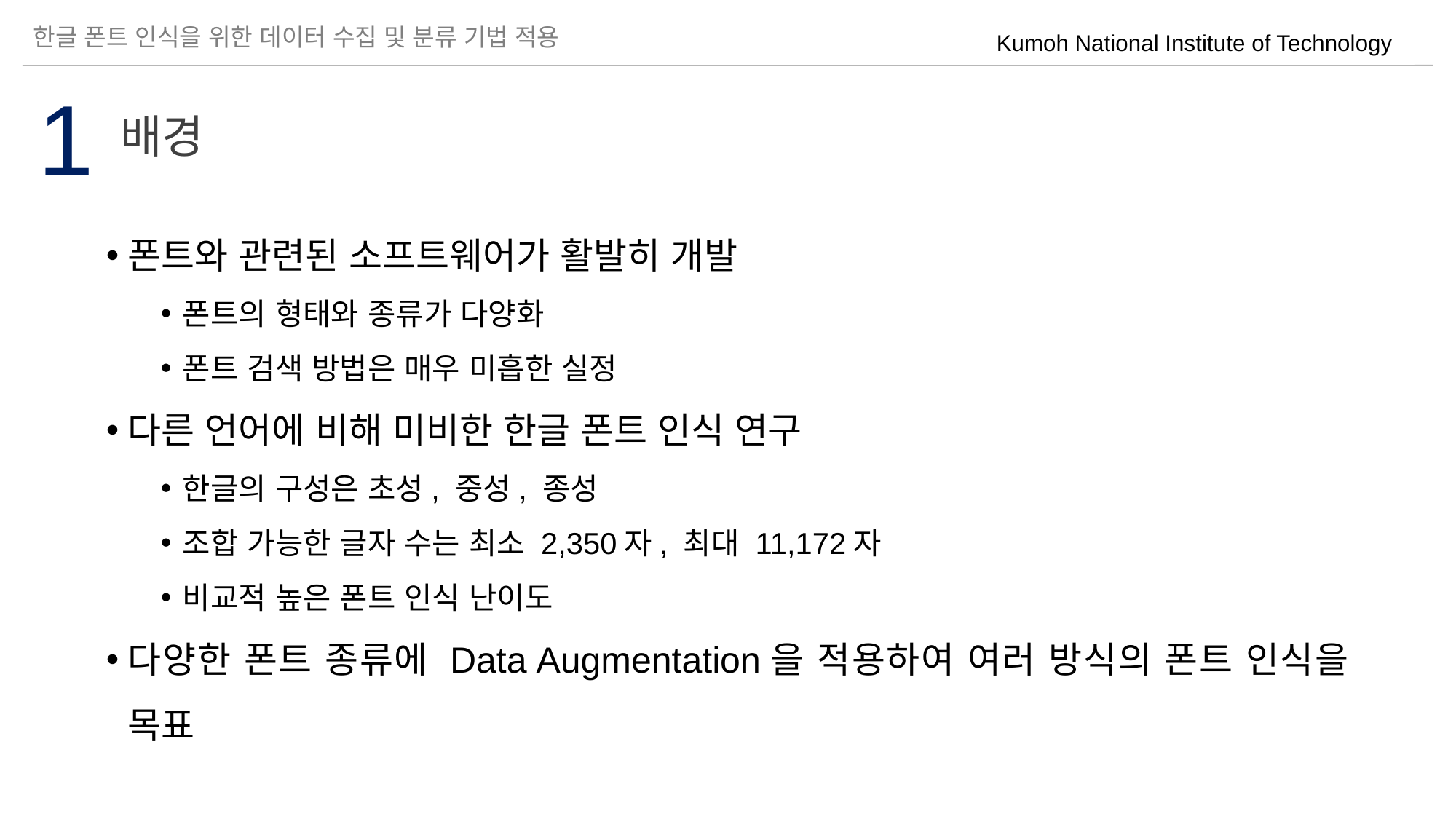

Kumoh National Institute of Technology
한글 폰트 인식을 위한 데이터 수집 및 분류 기법 적용
1
배경
폰트와 관련된 소프트웨어가 활발히 개발
폰트의 형태와 종류가 다양화
폰트 검색 방법은 매우 미흡한 실정
다른 언어에 비해 미비한 한글 폰트 인식 연구
한글의 구성은 초성, 중성, 종성
조합 가능한 글자 수는 최소 2,350자, 최대 11,172자
비교적 높은 폰트 인식 난이도
다양한 폰트 종류에 Data Augmentation을 적용하여 여러 방식의 폰트 인식을 목표